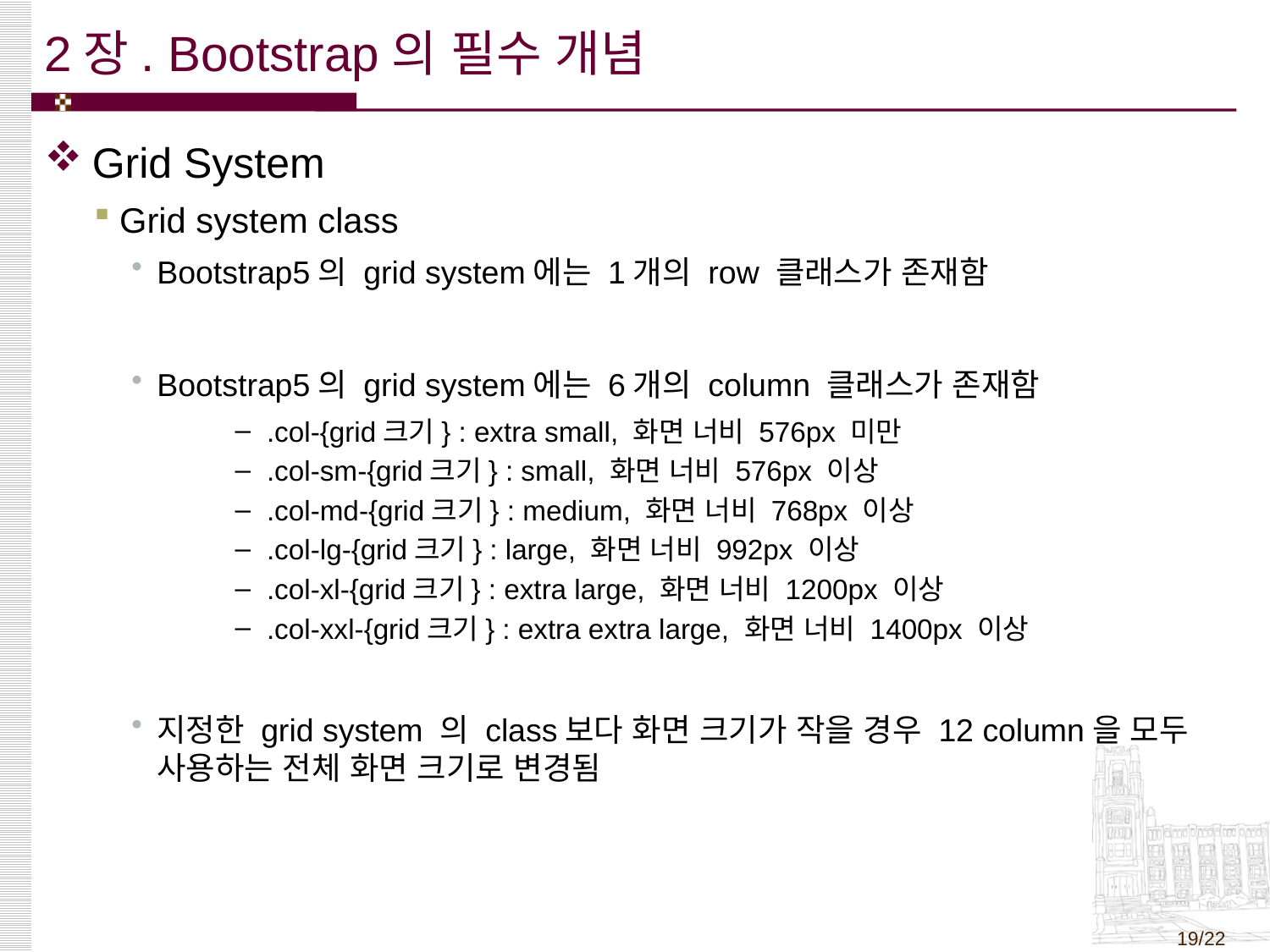

# 2장. Bootstrap의 필수 개념
Grid System
Grid system class
Bootstrap5의 grid system에는 1개의 row 클래스가 존재함

Bootstrap5의 grid system에는 6개의 column 클래스가 존재함
.col-{grid크기} : extra small, 화면 너비 576px 미만
.col-sm-{grid크기} : small, 화면 너비 576px 이상
.col-md-{grid크기} : medium, 화면 너비 768px 이상
.col-lg-{grid크기} : large, 화면 너비 992px 이상
.col-xl-{grid크기} : extra large, 화면 너비 1200px 이상
.col-xxl-{grid크기} : extra extra large, 화면 너비 1400px 이상

지정한 grid system 의 class보다 화면 크기가 작을 경우 12 column을 모두 사용하는 전체 화면 크기로 변경됨